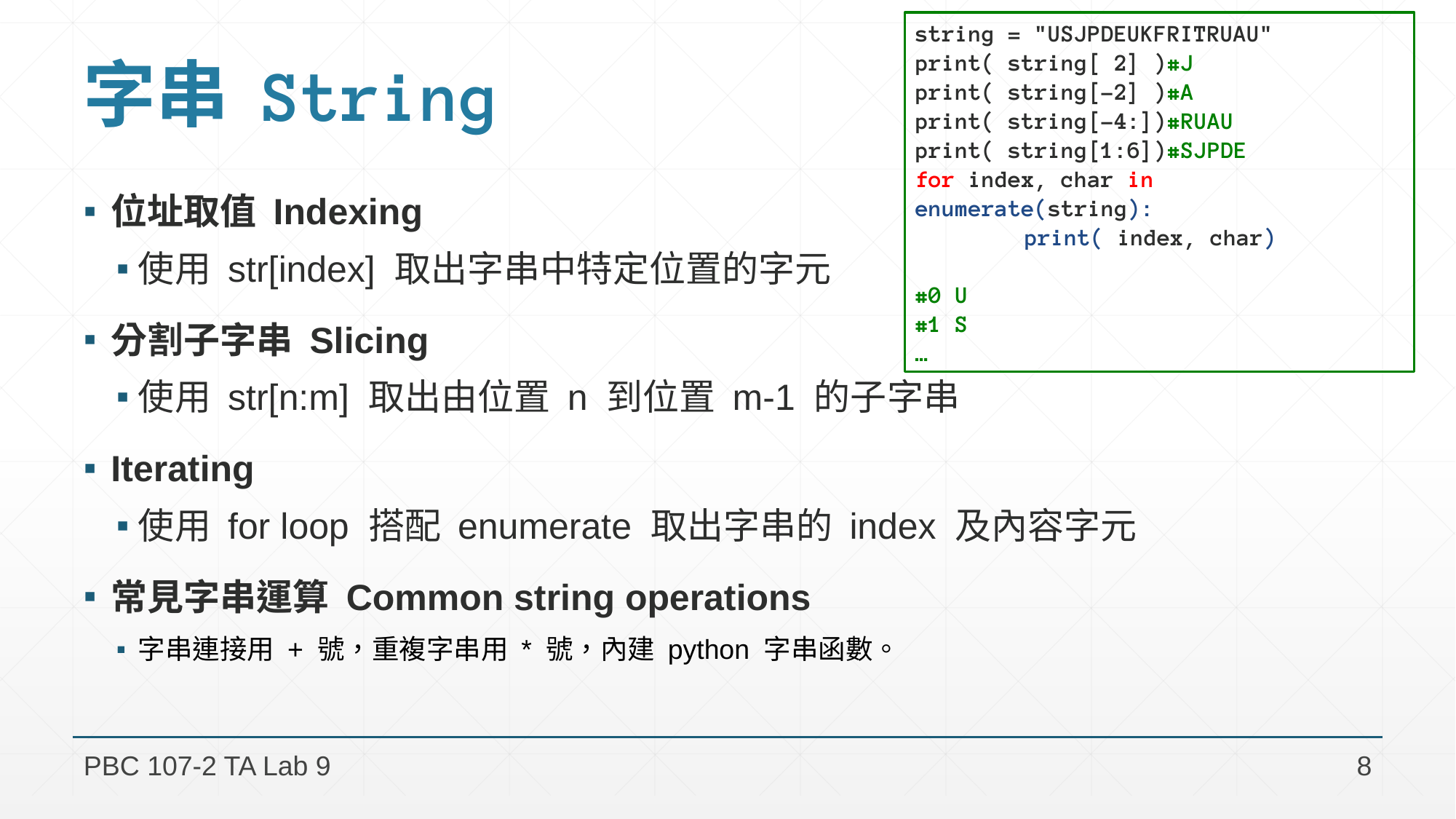

string = "USJPDEUKFRITRUAU"
print( string[ 2] )#J
print( string[-2] )#A
print( string[-4:])#RUAU
print( string[1:6])#SJPDE
for index, char in enumerate(string):
	print( index, char)

#0 U
#1 S
…
# 字串 String
位址取值 Indexing
使用 str[index] 取出字串中特定位置的字元
分割子字串 Slicing
使用 str[n:m] 取出由位置 n 到位置 m-1 的子字串
Iterating
使用 for loop 搭配 enumerate 取出字串的 index 及內容字元
常見字串運算 Common string operations
字串連接用 + 號，重複字串用 * 號，內建 python 字串函數。

PBC 107-2 TA Lab 9
8